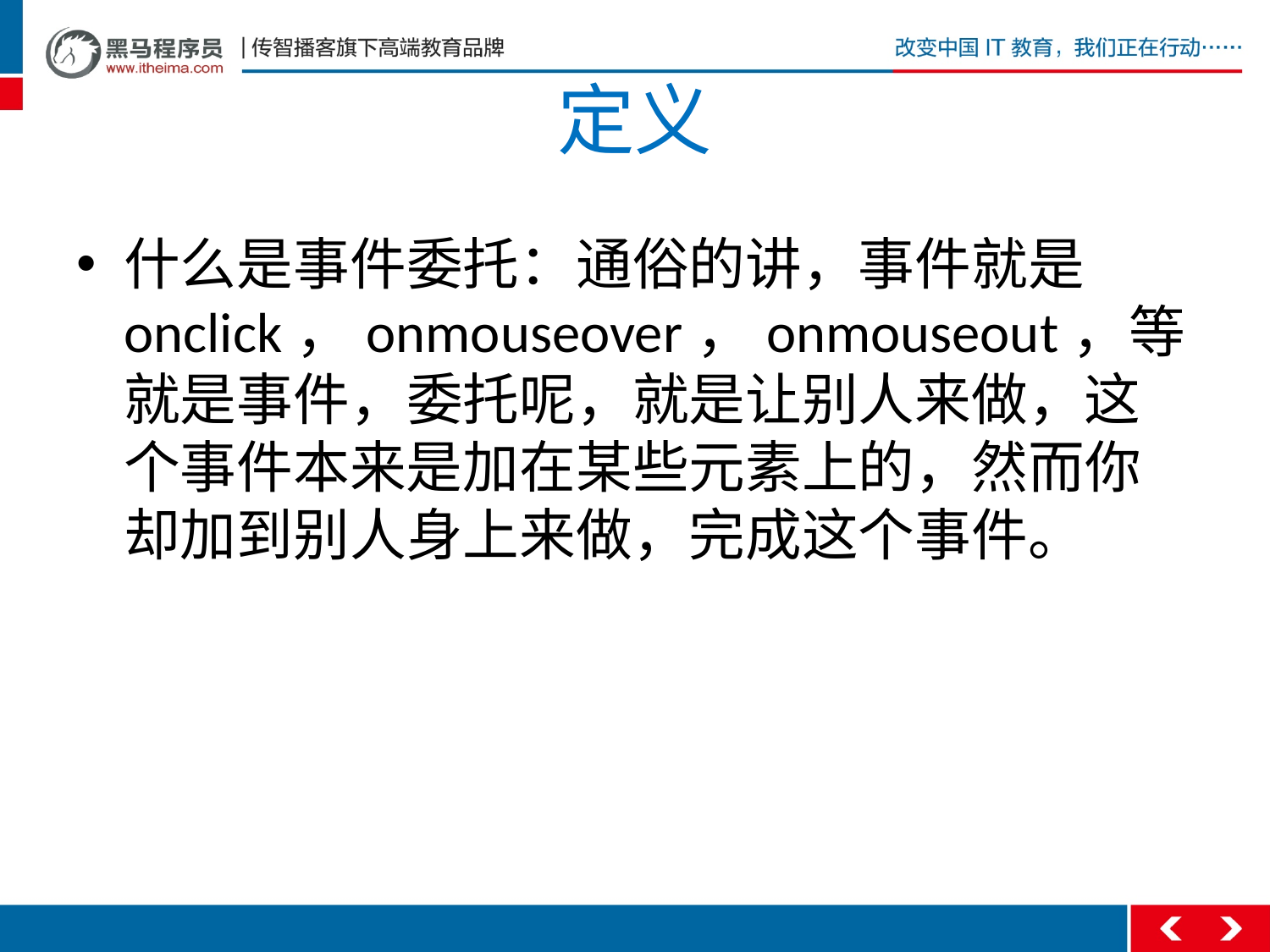

# 定义
什么是事件委托：通俗的讲，事件就是onclick，onmouseover，onmouseout，等就是事件，委托呢，就是让别人来做，这个事件本来是加在某些元素上的，然而你却加到别人身上来做，完成这个事件。